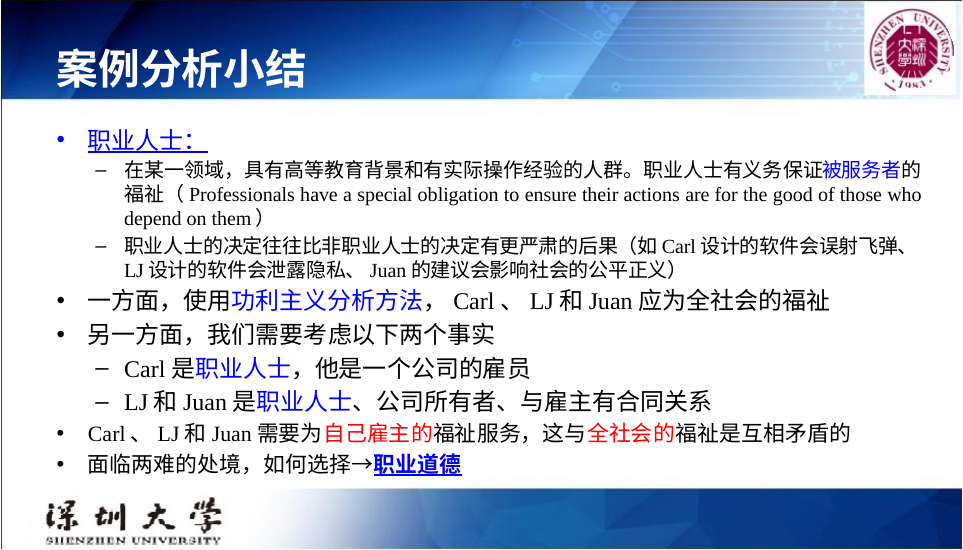

# 案例分析小结
职业人士：
在某一领域，具有高等教育背景和有实际操作经验的人群。职业人士有义务保证被服务者的福祉（Professionals have a special obligation to ensure their actions are for the good of those who depend on them）
职业人士的决定往往比非职业人士的决定有更严肃的后果（如Carl设计的软件会误射飞弹、LJ设计的软件会泄露隐私、Juan的建议会影响社会的公平正义）
一方面，使用功利主义分析方法，Carl、LJ和Juan应为全社会的福祉
另一方面，我们需要考虑以下两个事实
Carl是职业人士，他是一个公司的雇员
LJ和Juan是职业人士、公司所有者、与雇主有合同关系
Carl、LJ和Juan需要为自己雇主的福祉服务，这与全社会的福祉是互相矛盾的
面临两难的处境，如何选择→职业道德
10